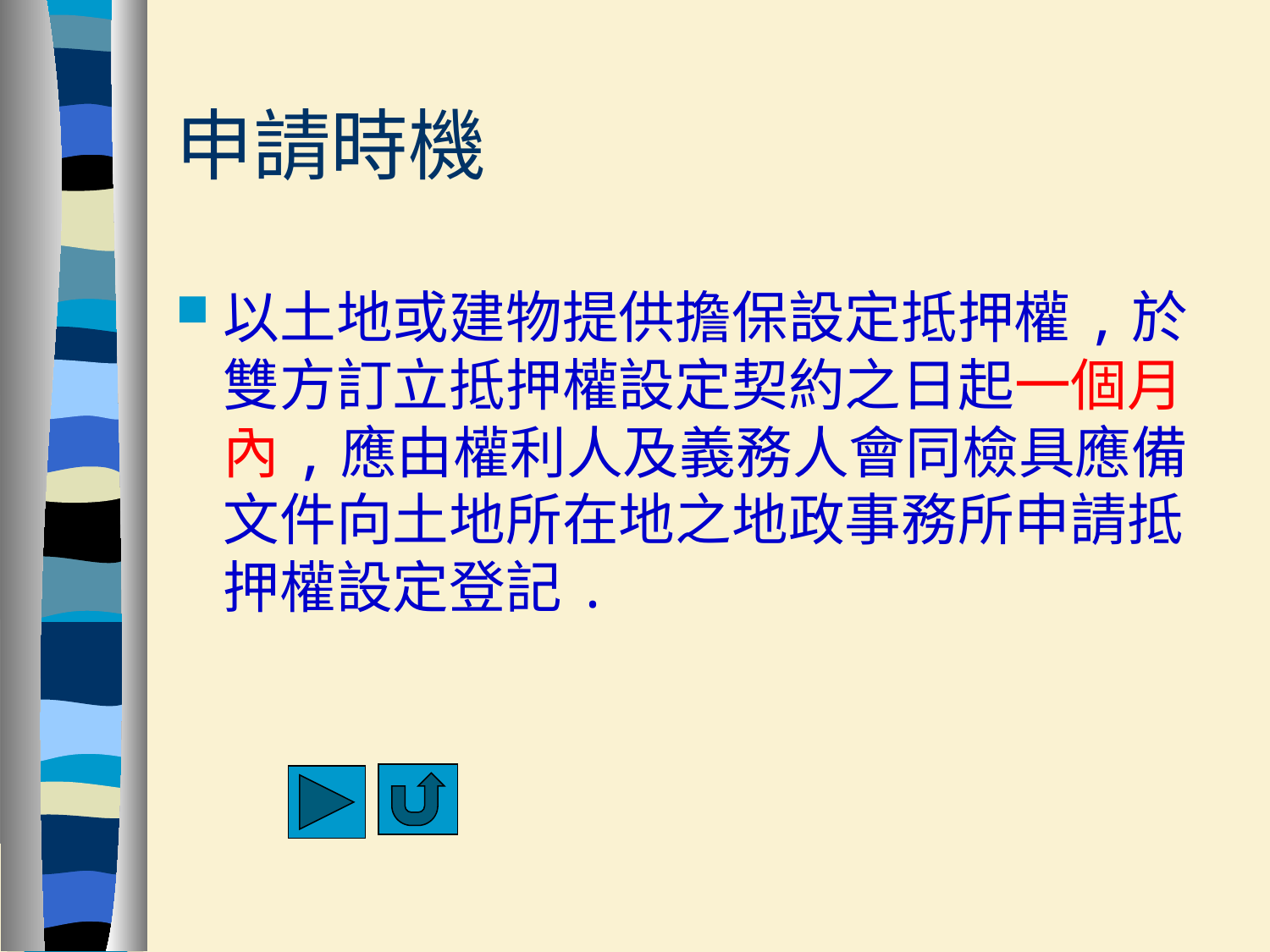

# 申請時機
以土地或建物提供擔保設定抵押權,於雙方訂立抵押權設定契約之日起一個月內,應由權利人及義務人會同檢具應備文件向土地所在地之地政事務所申請抵押權設定登記.